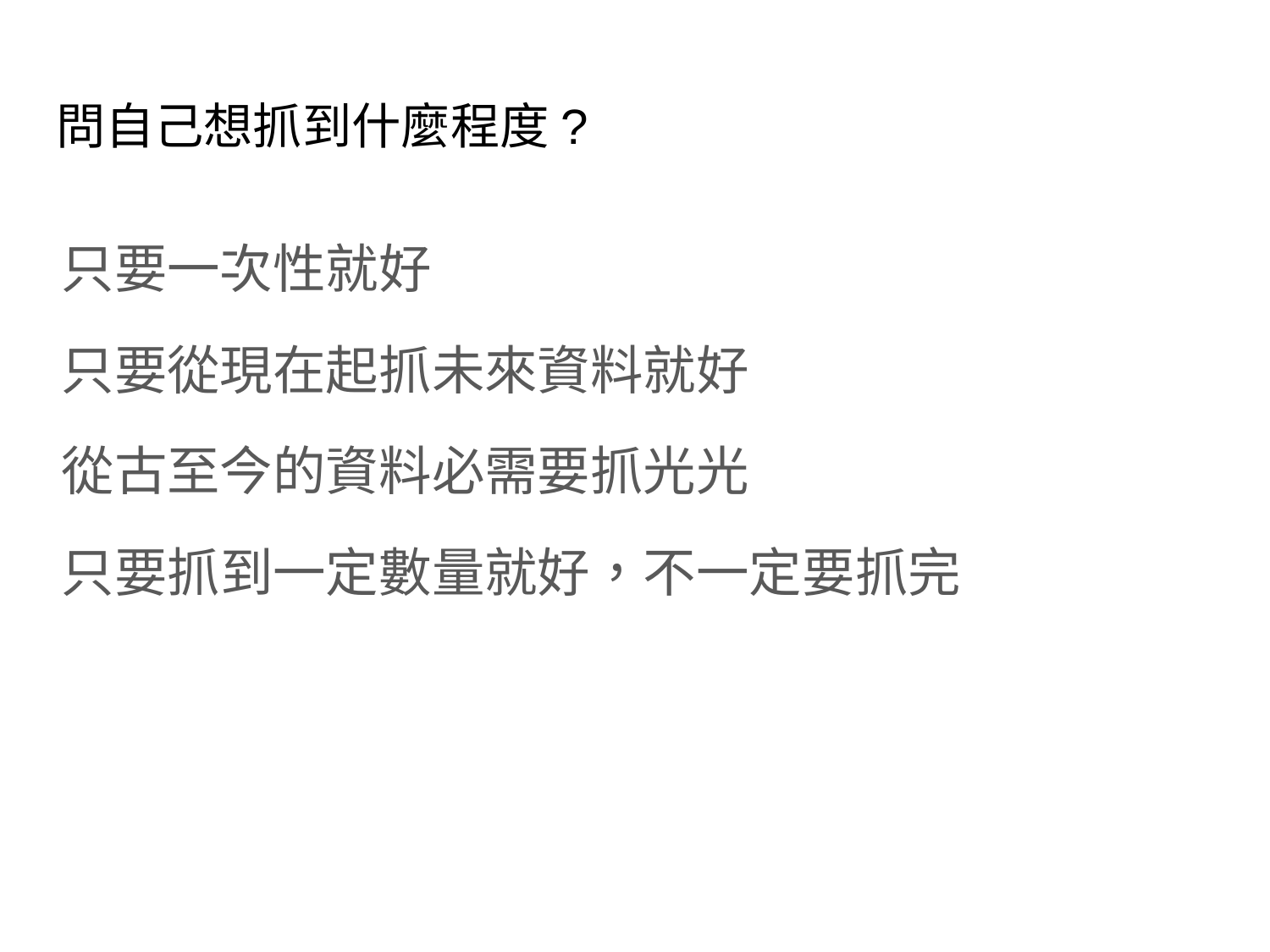

# 問自己想抓到什麼程度?
只要一次性就好
只要從現在起抓未來資料就好
從古至今的資料必需要抓光光
只要抓到一定數量就好，不一定要抓完